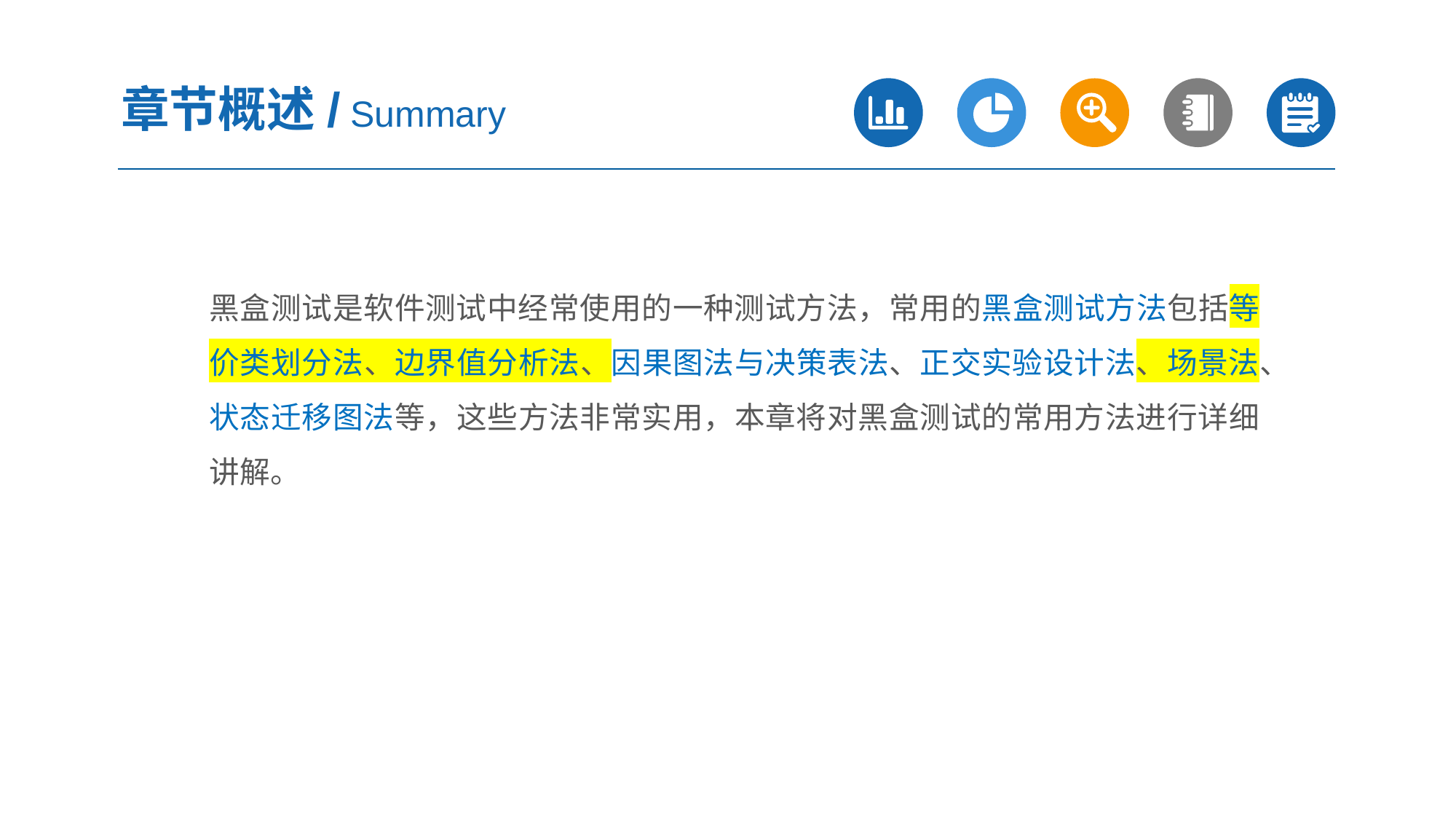

章节概述/ Summary
黑盒测试是软件测试中经常使用的一种测试方法，常用的黑盒测试方法包括等价类划分法、边界值分析法、因果图法与决策表法、正交实验设计法、场景法、状态迁移图法等，这些方法非常实用，本章将对黑盒测试的常用方法进行详细讲解。